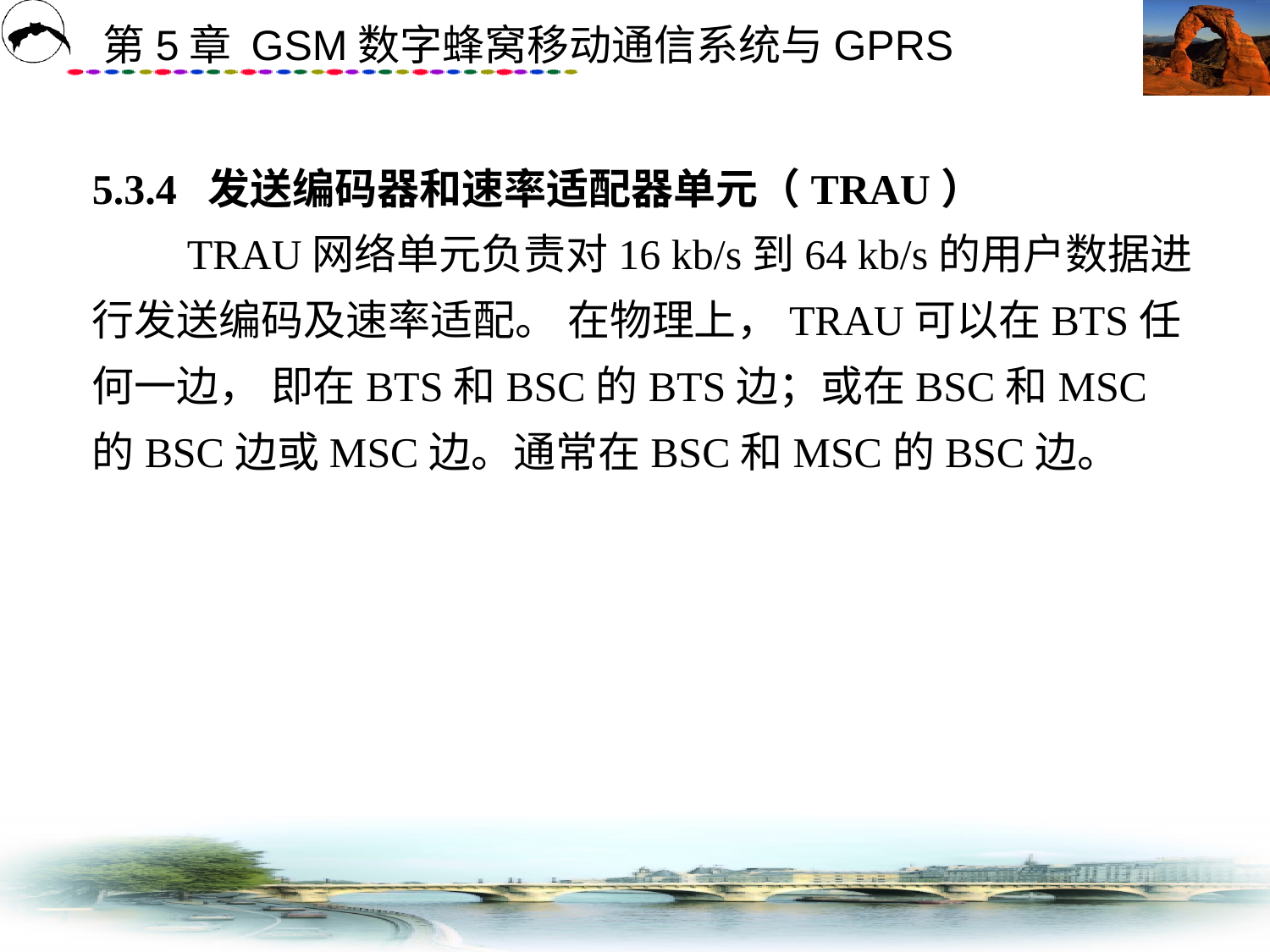

# 5.3.4  发送编码器和速率适配器单元（TRAU） 　　TRAU网络单元负责对16 kb/s到64 kb/s的用户数据进行发送编码及速率适配。 在物理上，TRAU可以在BTS任何一边， 即在BTS和BSC的BTS边；或在BSC和MSC的BSC边或MSC边。通常在BSC和MSC的BSC边。